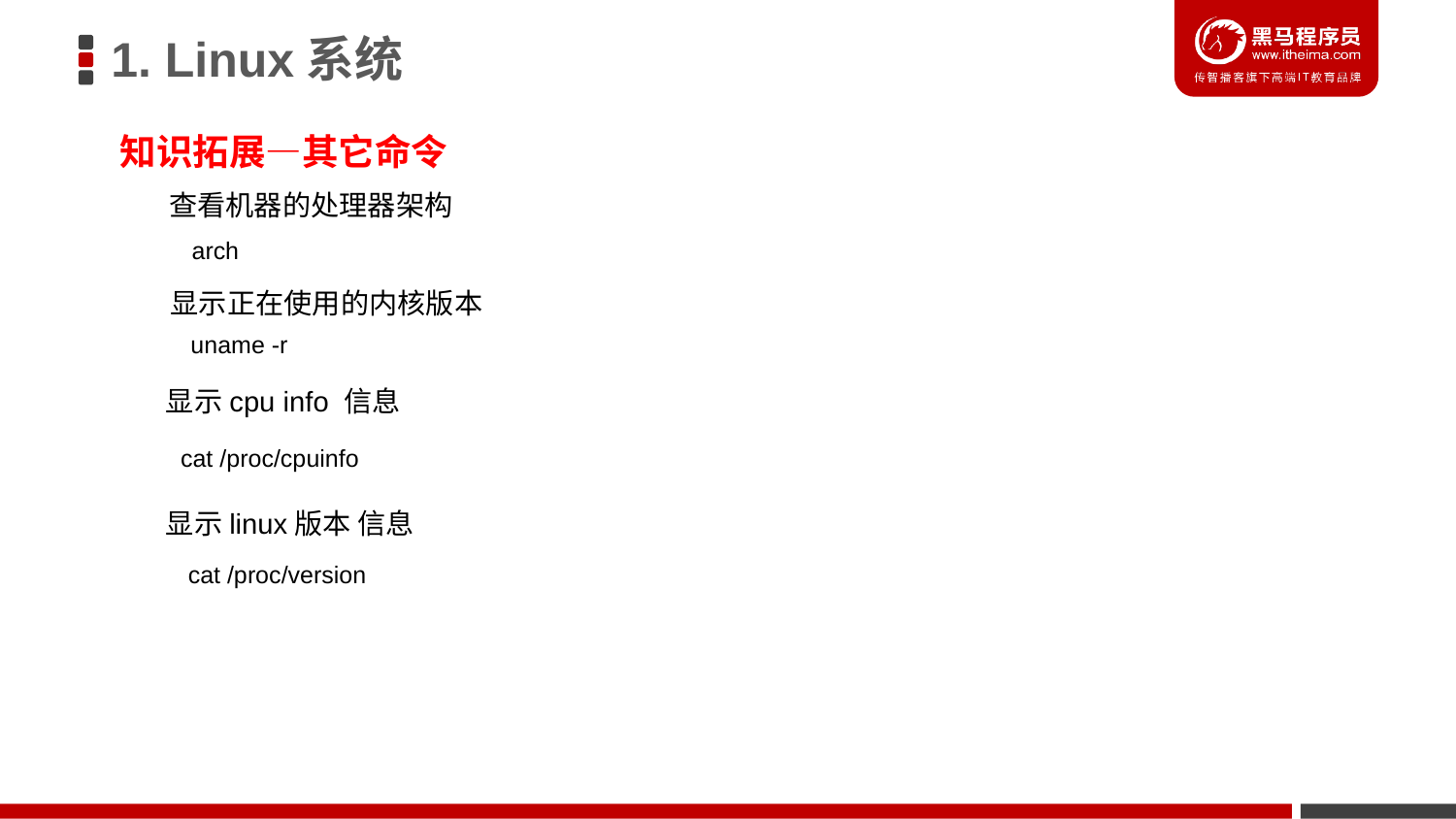

1. Linux系统
知识拓展—其它命令
查看机器的处理器架构
arch
显示正在使用的内核版本
uname -r
显示cpu info 信息
cat /proc/cpuinfo
显示linux版本 信息
cat /proc/version